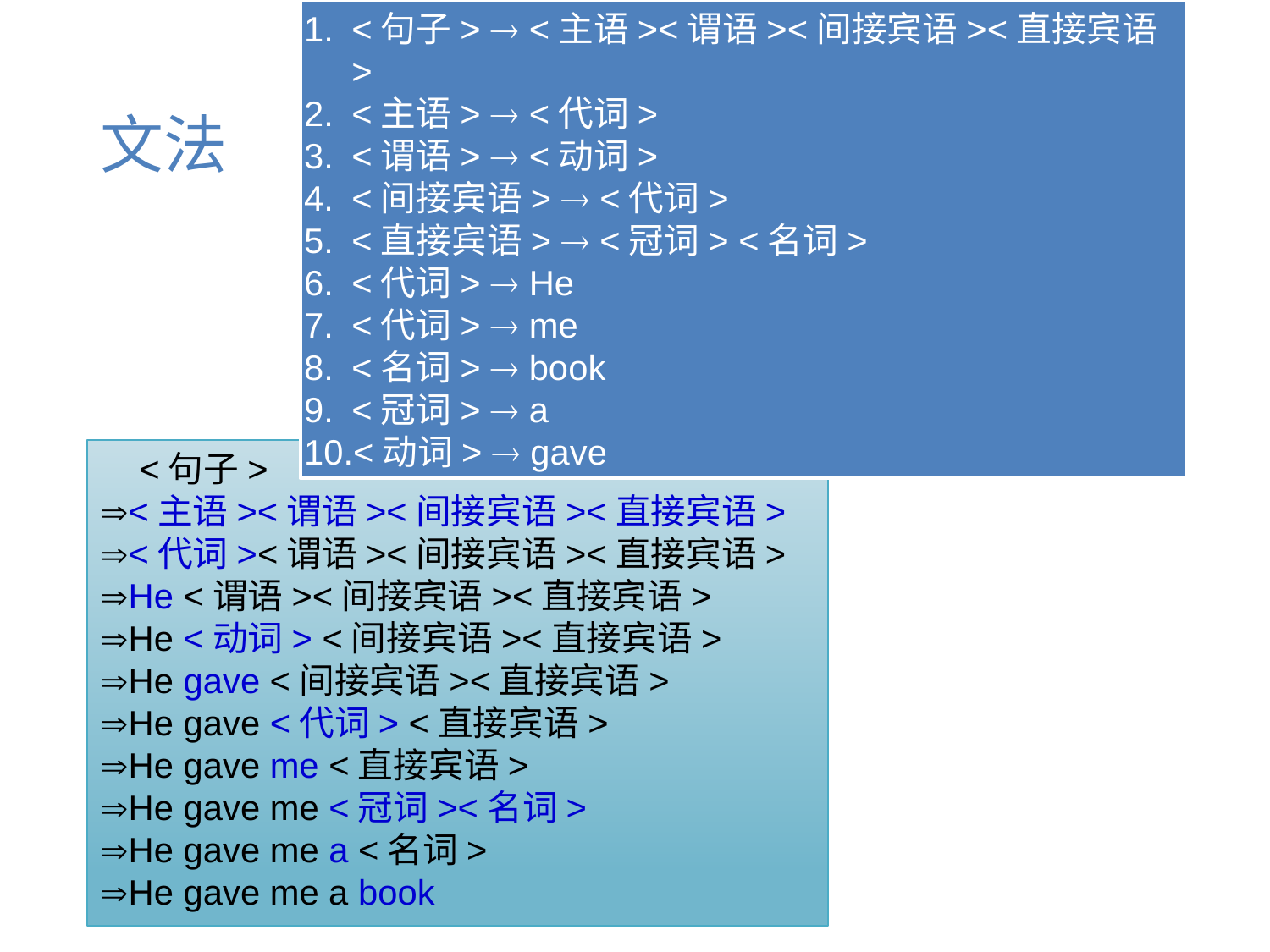

<句子> → <主语><谓语><间接宾语><直接宾语>
<主语> → <代词>
<谓语> → <动词>
<间接宾语> → <代词>
<直接宾语> → <冠词> <名词>
<代词> → He
<代词> → me
<名词> → book
<冠词> → a
<动词> → gave
# 文法
    <句子>
⇒<主语><谓语><间接宾语><直接宾语>
⇒<代词><谓语><间接宾语><直接宾语>
⇒He <谓语><间接宾语><直接宾语>
⇒He <动词> <间接宾语><直接宾语>
⇒He gave <间接宾语><直接宾语>
⇒He gave <代词> <直接宾语>
⇒He gave me <直接宾语>
⇒He gave me <冠词><名词>
⇒He gave me a <名词>
⇒He gave me a book